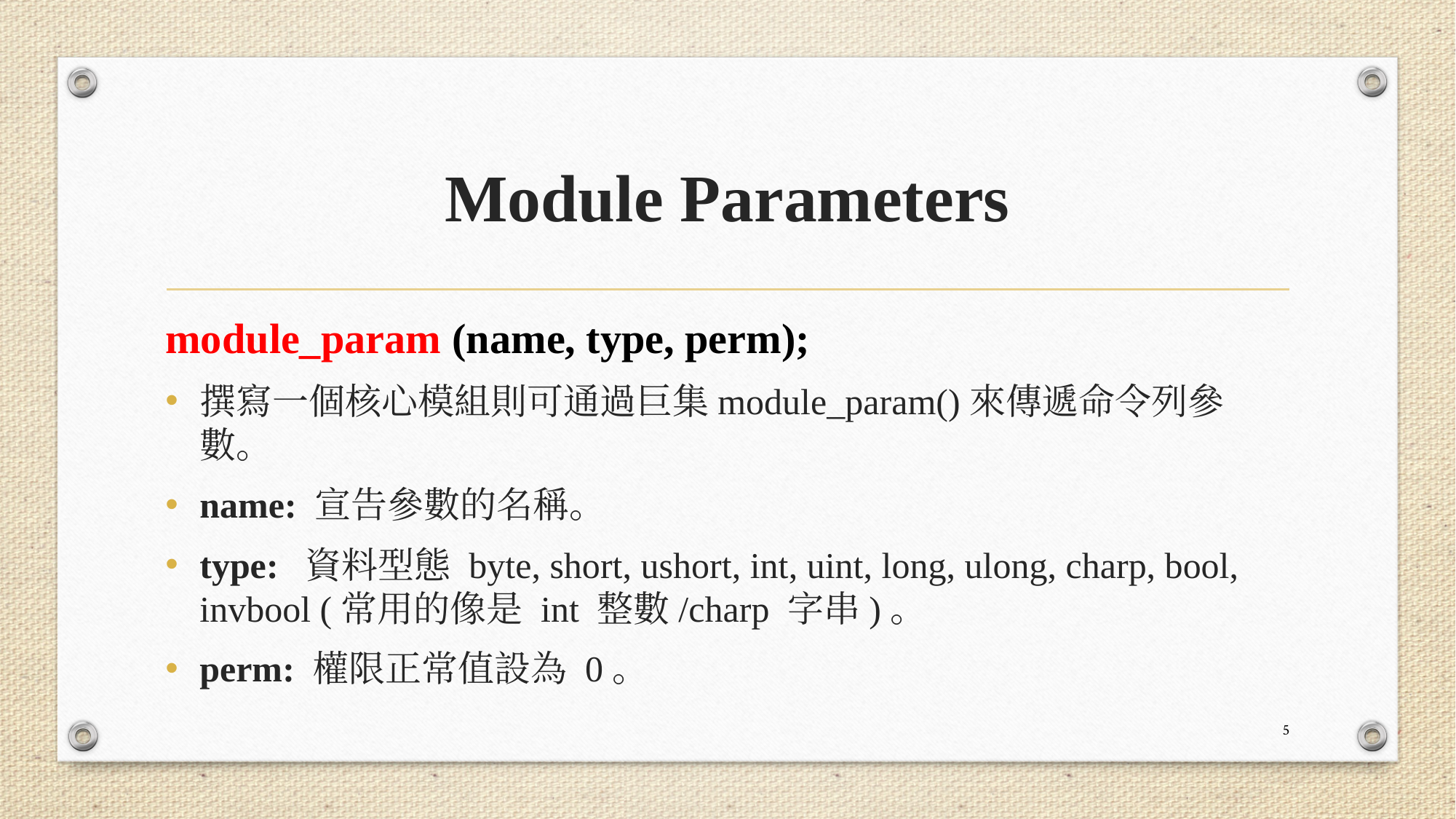

# Module Parameters
module_param (name, type, perm);
撰寫一個核心模組則可通過巨集module_param()來傳遞命令列參數。
name: 宣告參數的名稱。
type:  資料型態 byte, short, ushort, int, uint, long, ulong, charp, bool, invbool (常用的像是 int 整數/charp 字串)。
perm: 權限正常值設為 0。
5